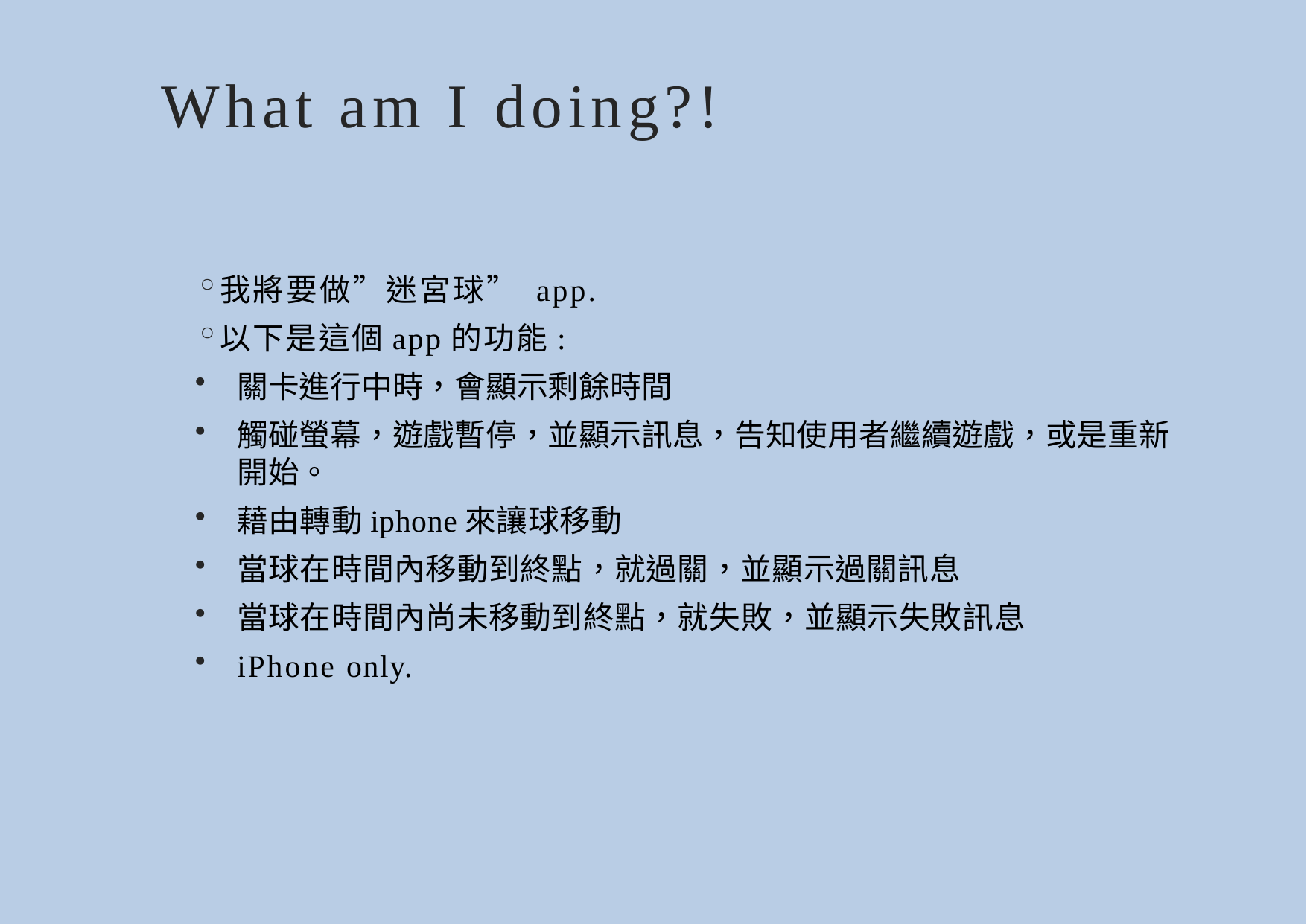

# What am I doing?!
我將要做”迷宮球” app.
以下是這個app的功能:
關卡進行中時，會顯示剩餘時間
觸碰螢幕，遊戲暫停，並顯示訊息，告知使用者繼續遊戲，或是重新開始。
藉由轉動iphone來讓球移動
當球在時間內移動到終點，就過關，並顯示過關訊息
當球在時間內尚未移動到終點，就失敗，並顯示失敗訊息
iPhone only.